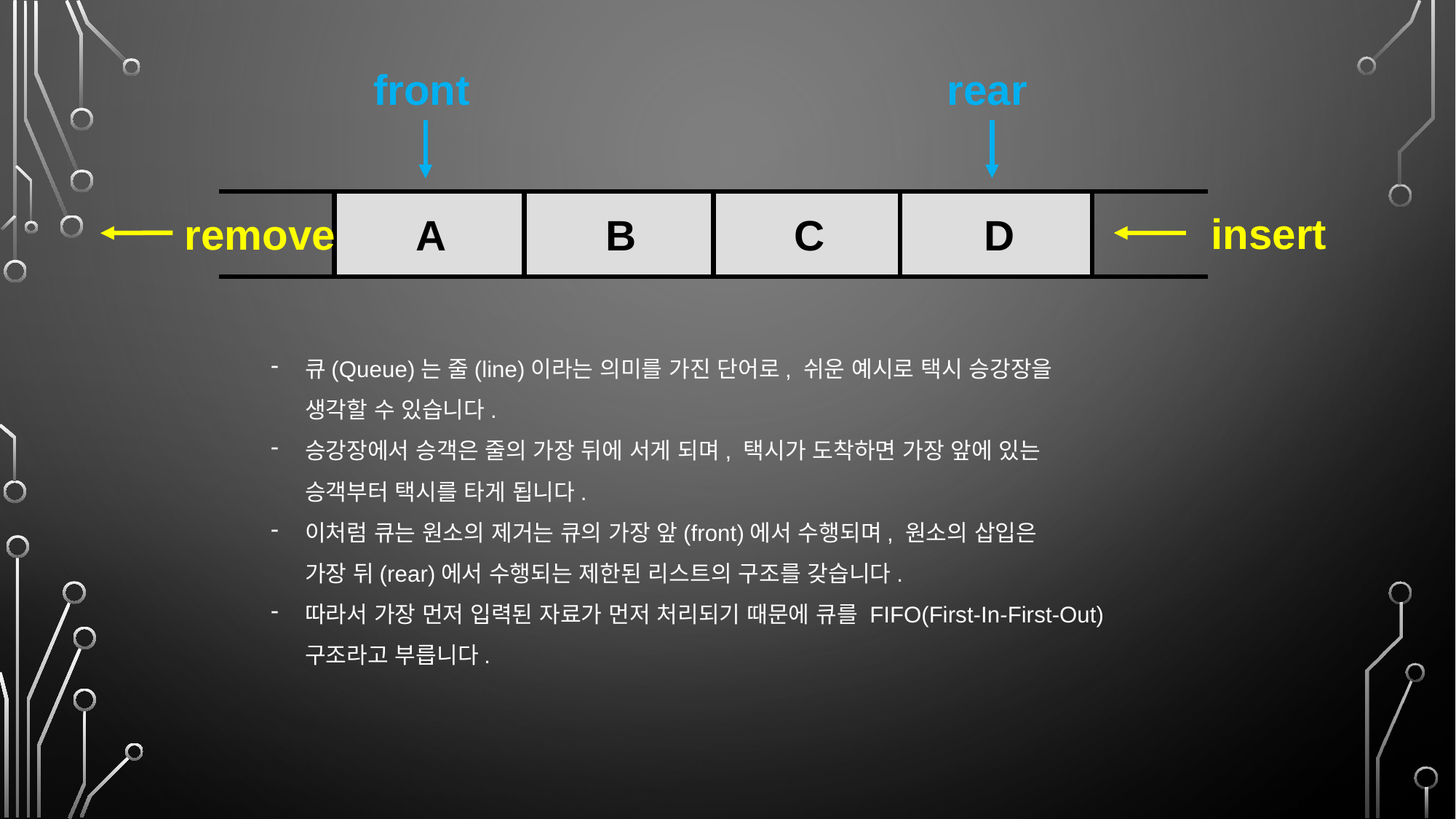

rear
front

insert
remove
A
B
C
D
큐(Queue)는 줄(line)이라는 의미를 가진 단어로, 쉬운 예시로 택시 승강장을
생각할 수 있습니다.
승강장에서 승객은 줄의 가장 뒤에 서게 되며, 택시가 도착하면 가장 앞에 있는
승객부터 택시를 타게 됩니다.
이처럼 큐는 원소의 제거는 큐의 가장 앞(front)에서 수행되며, 원소의 삽입은
가장 뒤(rear)에서 수행되는 제한된 리스트의 구조를 갖습니다.
따라서 가장 먼저 입력된 자료가 먼저 처리되기 때문에 큐를 FIFO(First-In-First-Out)
구조라고 부릅니다.